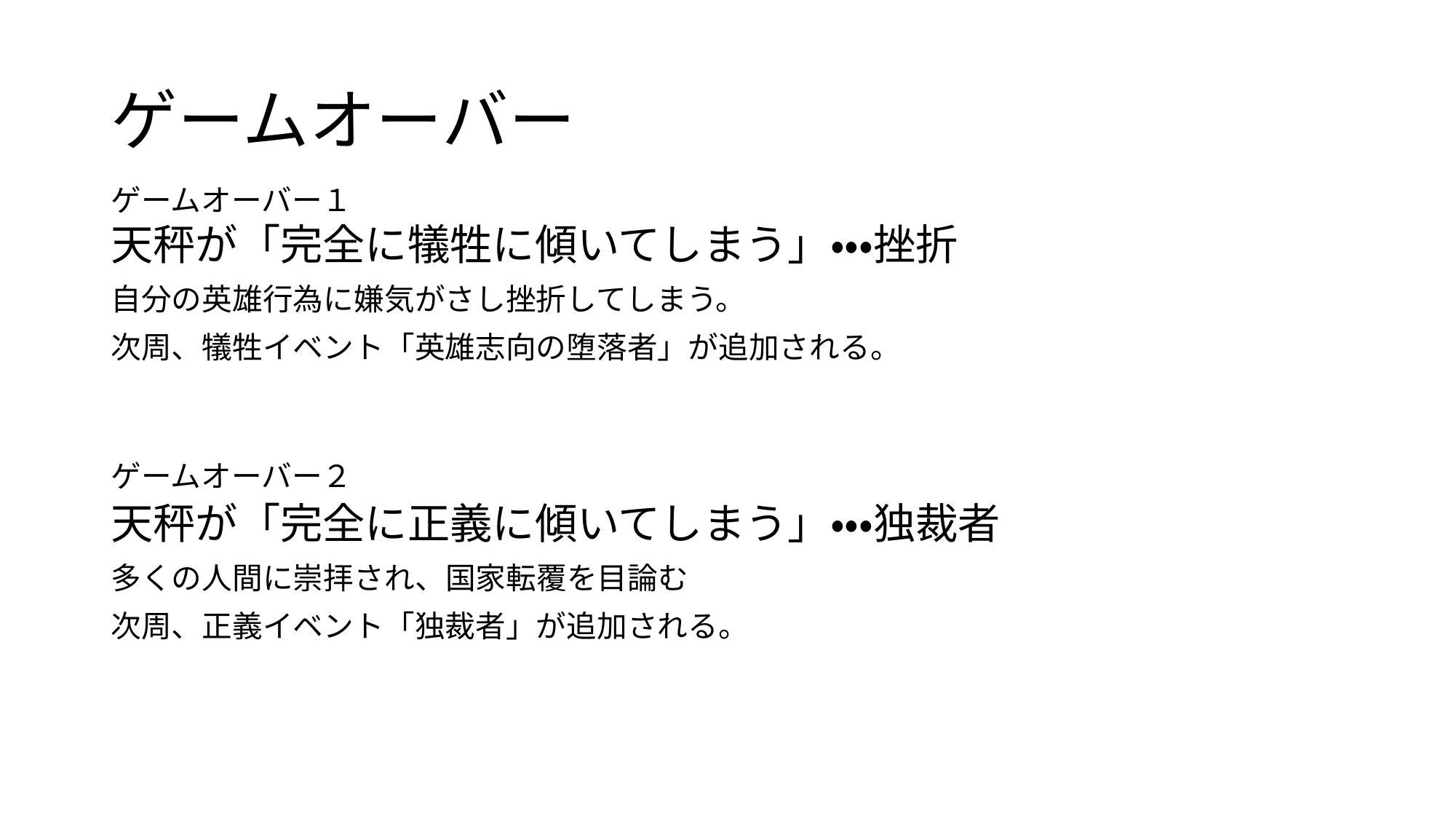

# ゲームオーバー
ゲームオーバー１
天秤が「完全に犠牲に傾いてしまう」・・・挫折
自分の英雄行為に嫌気がさし挫折してしまう。
次周、犠牲イベント「英雄志向の堕落者」が追加される。

天秤が「完全に正義に傾いてしまう」・・・独裁者
多くの人間に崇拝され、国家転覆を目論む
次周、正義イベント「独裁者」が追加される。
ゲームオーバー２